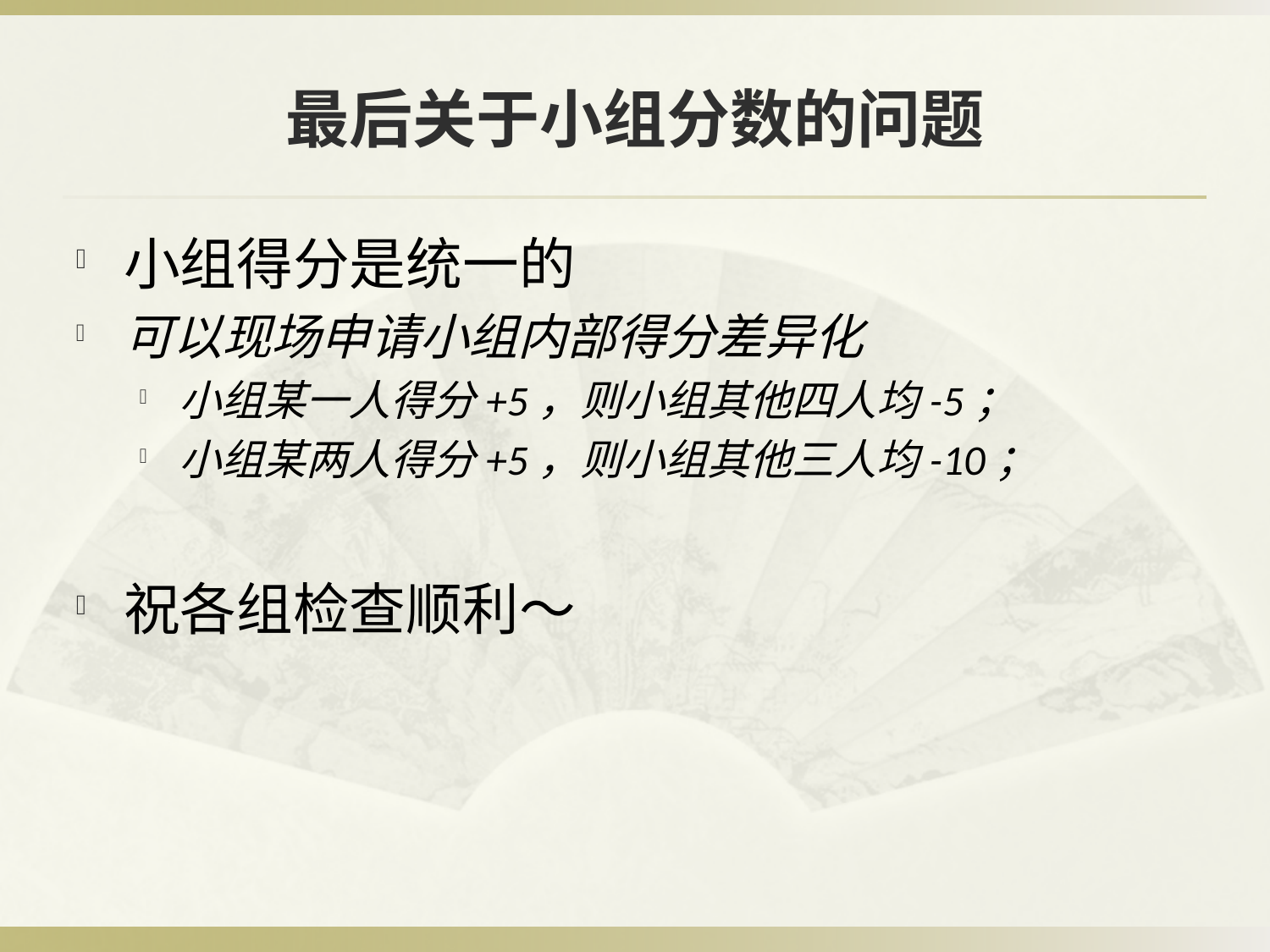

# 最后关于小组分数的问题
小组得分是统一的
可以现场申请小组内部得分差异化
小组某一人得分+5，则小组其他四人均-5；
小组某两人得分+5，则小组其他三人均-10；

祝各组检查顺利～